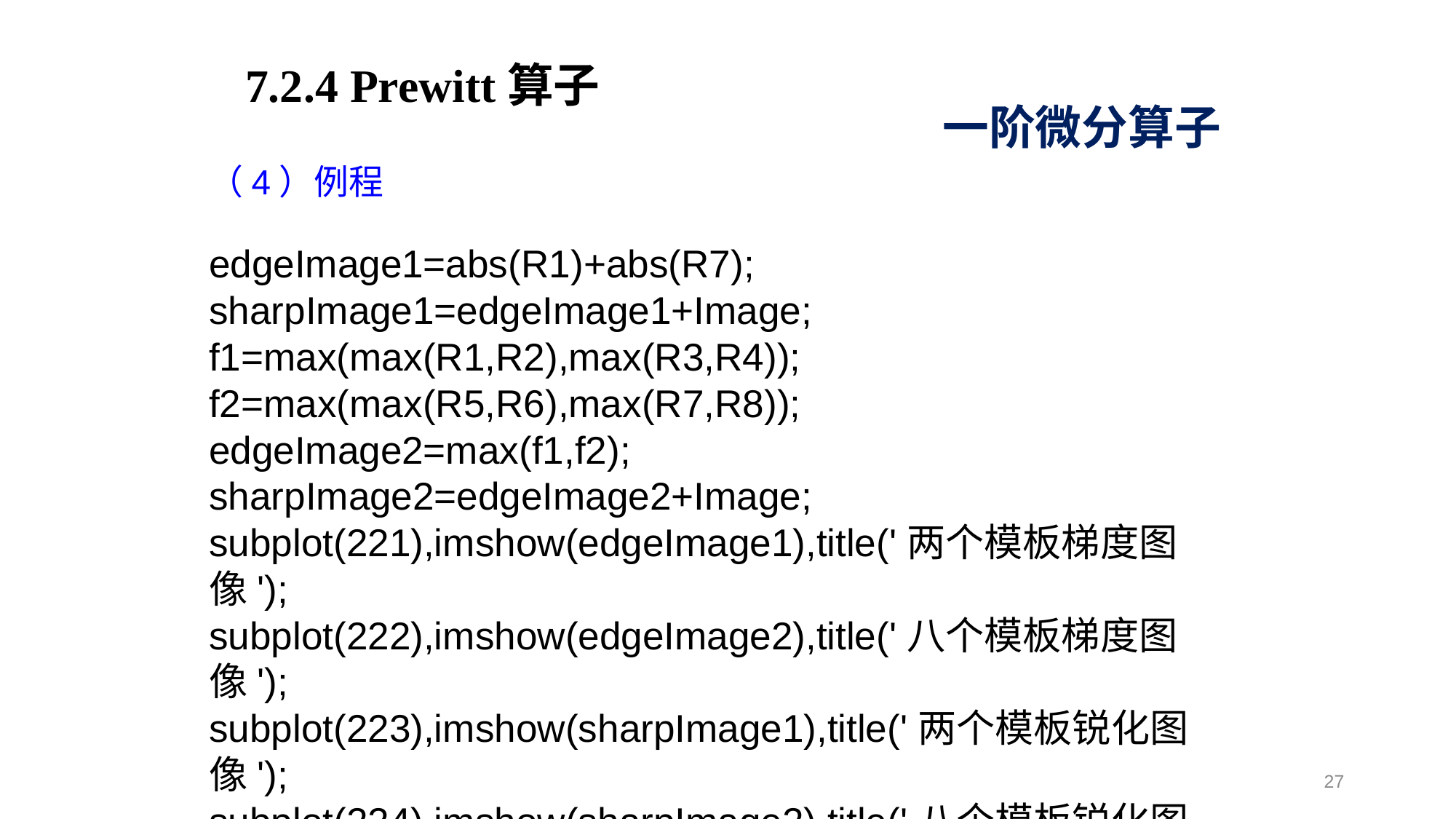

7.2.4 Prewitt算子
一阶微分算子
（4）例程
edgeImage1=abs(R1)+abs(R7);
sharpImage1=edgeImage1+Image;
f1=max(max(R1,R2),max(R3,R4));
f2=max(max(R5,R6),max(R7,R8));
edgeImage2=max(f1,f2);
sharpImage2=edgeImage2+Image;
subplot(221),imshow(edgeImage1),title('两个模板梯度图像');
subplot(222),imshow(edgeImage2),title('八个模板梯度图像');
subplot(223),imshow(sharpImage1),title('两个模板锐化图像');
subplot(224),imshow(sharpImage2),title('八个模板锐化图像');
27